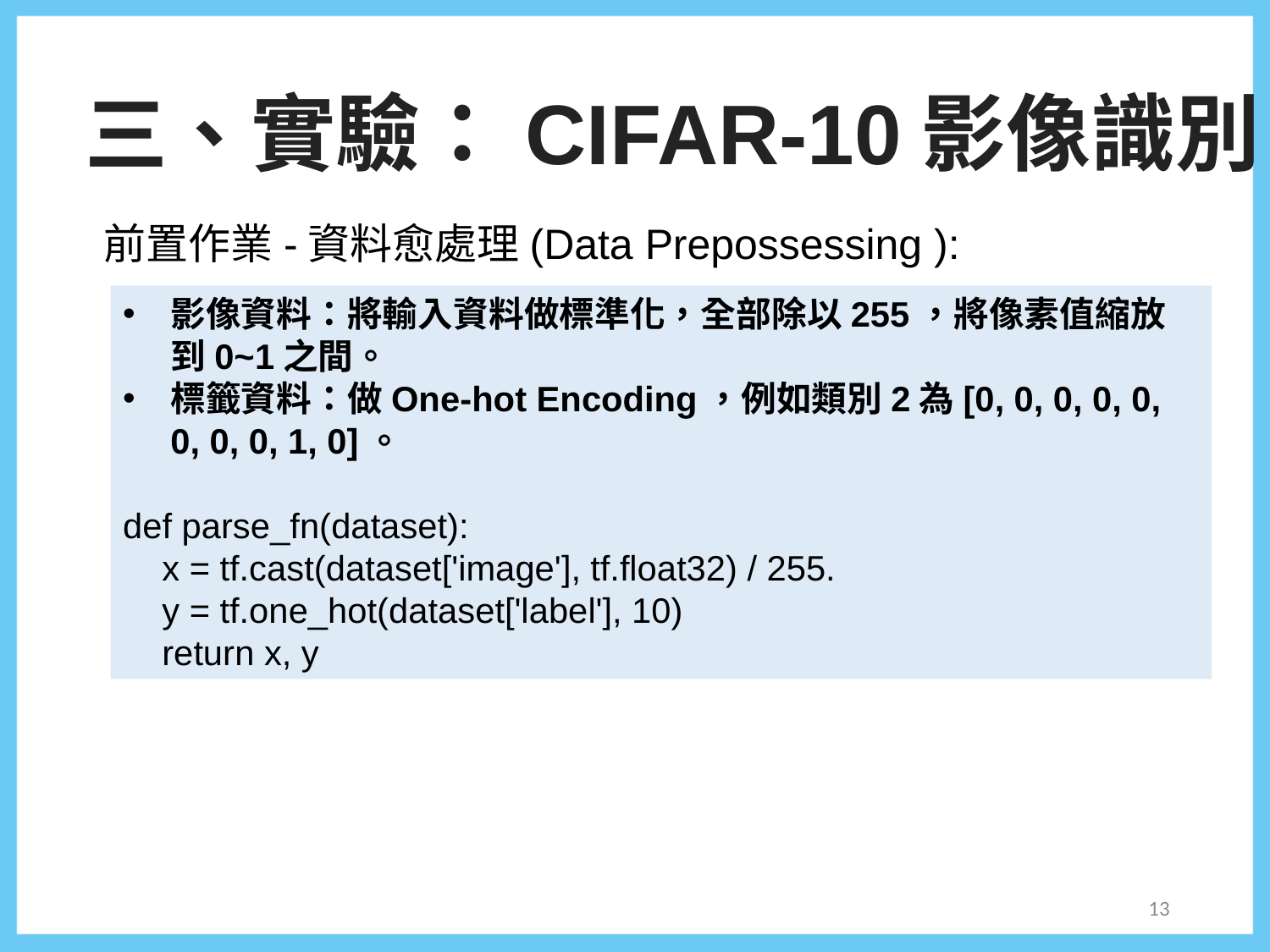

三、實驗：CIFAR-10影像識別
前置作業-資料愈處理(Data Prepossessing ):
影像資料：將輸入資料做標準化，全部除以255，將像素值縮放到0~1之間。
標籤資料：做One-hot Encoding，例如類別2為[0, 0, 0, 0, 0, 0, 0, 0, 1, 0]。

def parse_fn(dataset):
    x = tf.cast(dataset['image'], tf.float32) / 255.
    y = tf.one_hot(dataset['label'], 10)
    return x, y
13